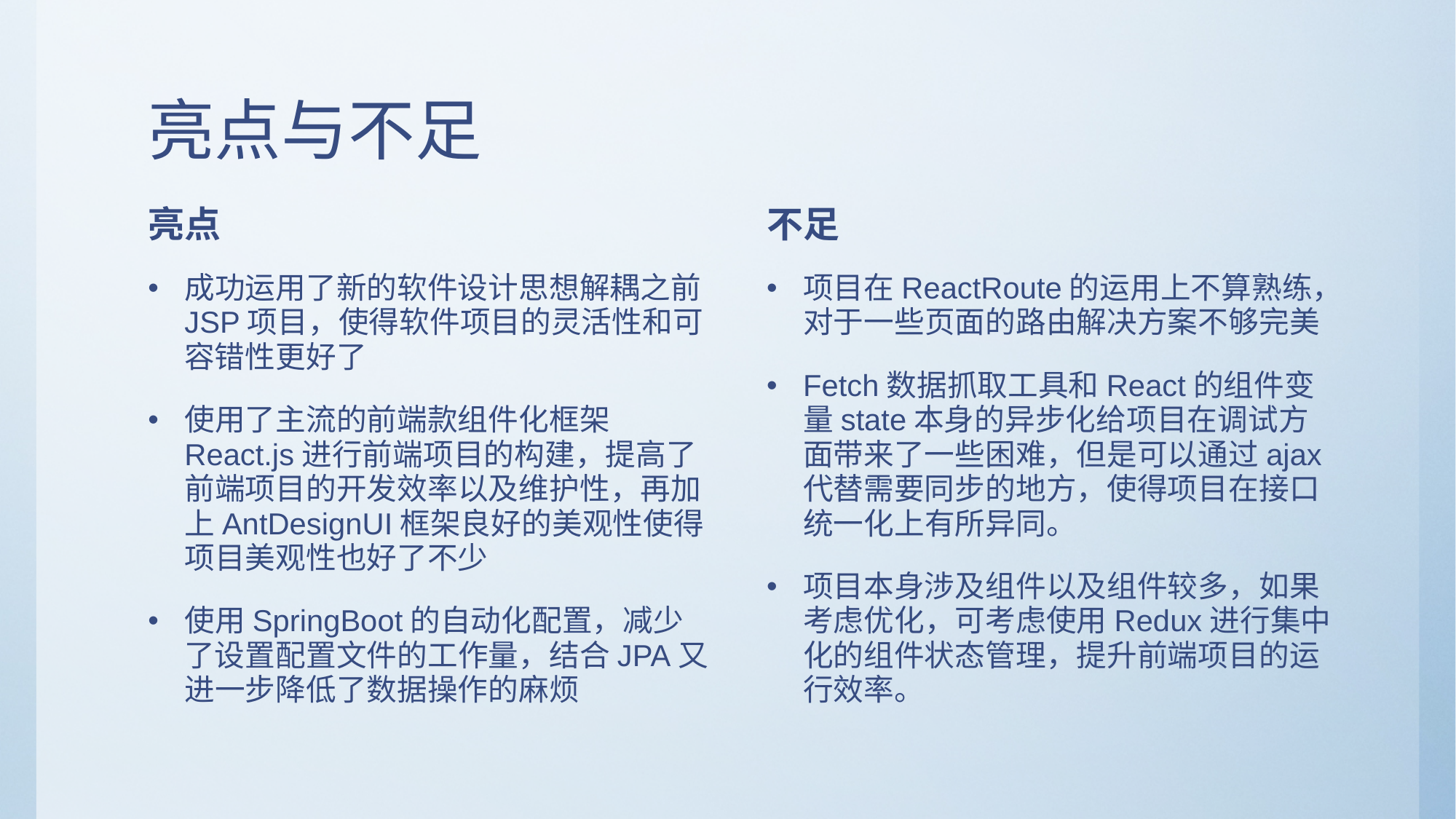

# 亮点与不足
亮点
不足
成功运用了新的软件设计思想解耦之前JSP项目，使得软件项目的灵活性和可容错性更好了
使用了主流的前端款组件化框架React.js进行前端项目的构建，提高了前端项目的开发效率以及维护性，再加上AntDesignUI框架良好的美观性使得项目美观性也好了不少
使用SpringBoot的自动化配置，减少了设置配置文件的工作量，结合JPA又进一步降低了数据操作的麻烦
项目在ReactRoute的运用上不算熟练，对于一些页面的路由解决方案不够完美
Fetch数据抓取工具和React的组件变量state本身的异步化给项目在调试方面带来了一些困难，但是可以通过ajax代替需要同步的地方，使得项目在接口统一化上有所异同。
项目本身涉及组件以及组件较多，如果考虑优化，可考虑使用Redux进行集中化的组件状态管理，提升前端项目的运行效率。